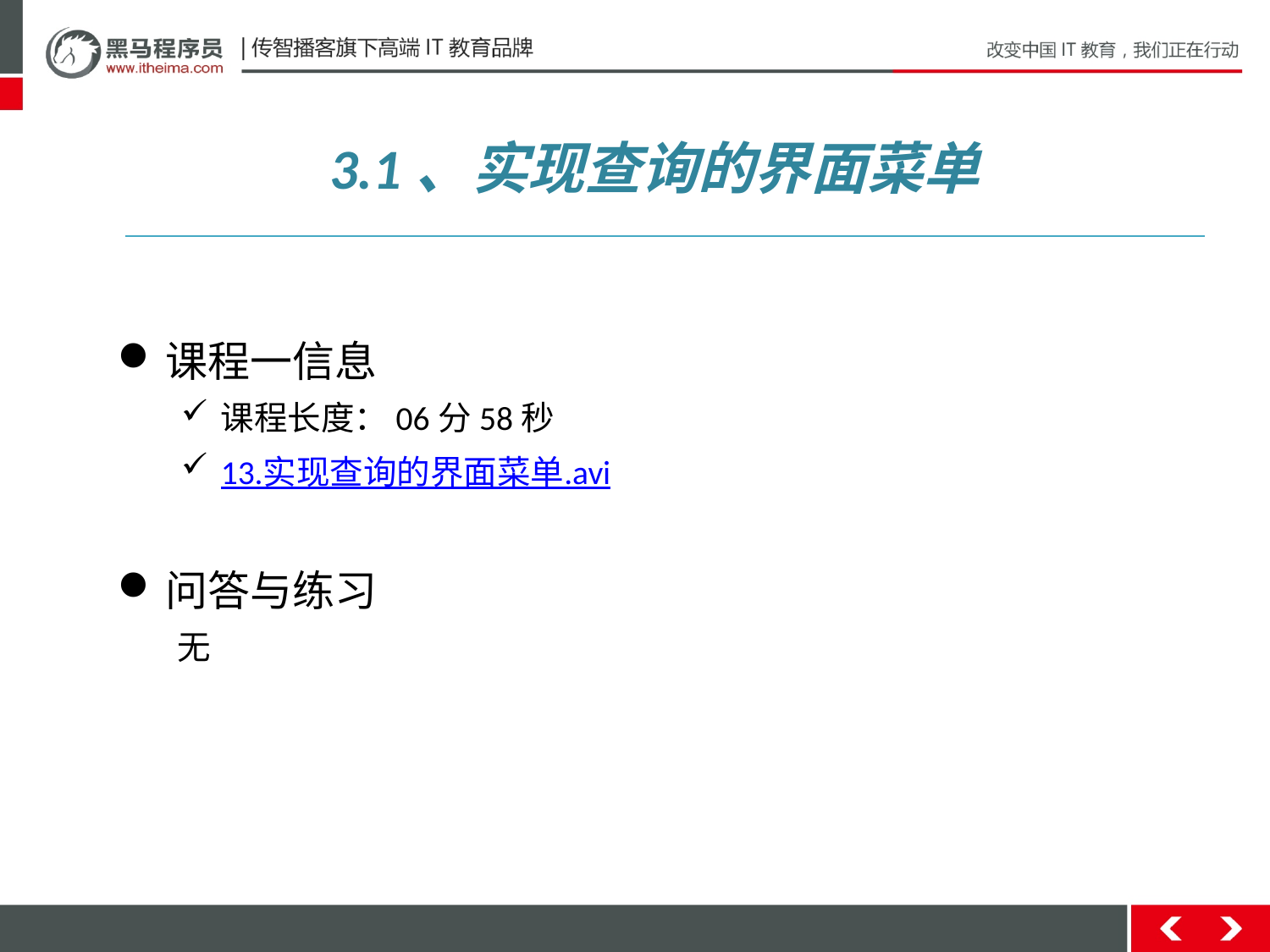

3.1、实现查询的界面菜单

课程一信息
课程长度：06分58秒
13.实现查询的界面菜单.avi

问答与练习
       无